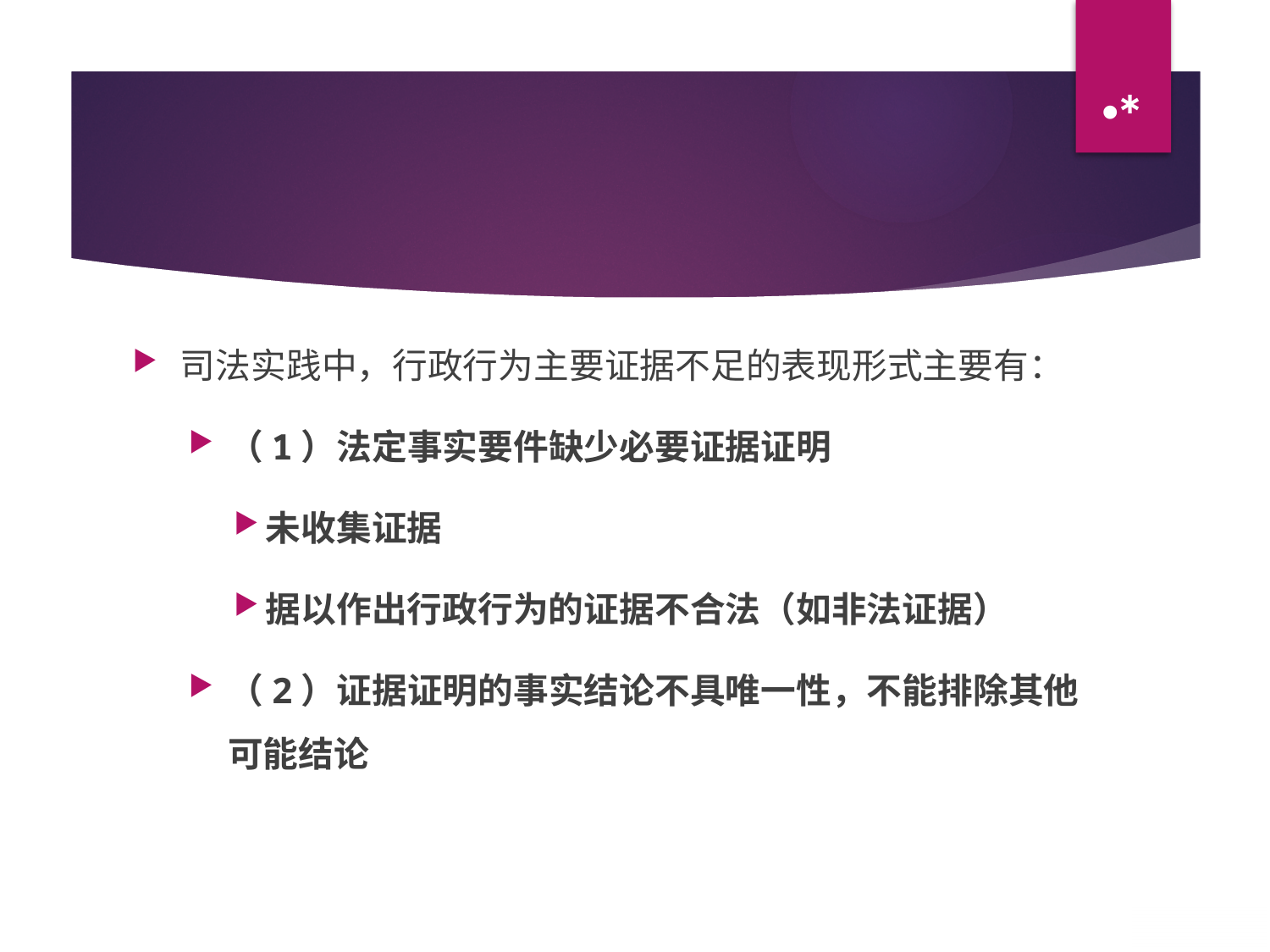

*
#
司法实践中，行政行为主要证据不足的表现形式主要有：
（1）法定事实要件缺少必要证据证明
未收集证据
据以作出行政行为的证据不合法（如非法证据）
（2）证据证明的事实结论不具唯一性，不能排除其他可能结论